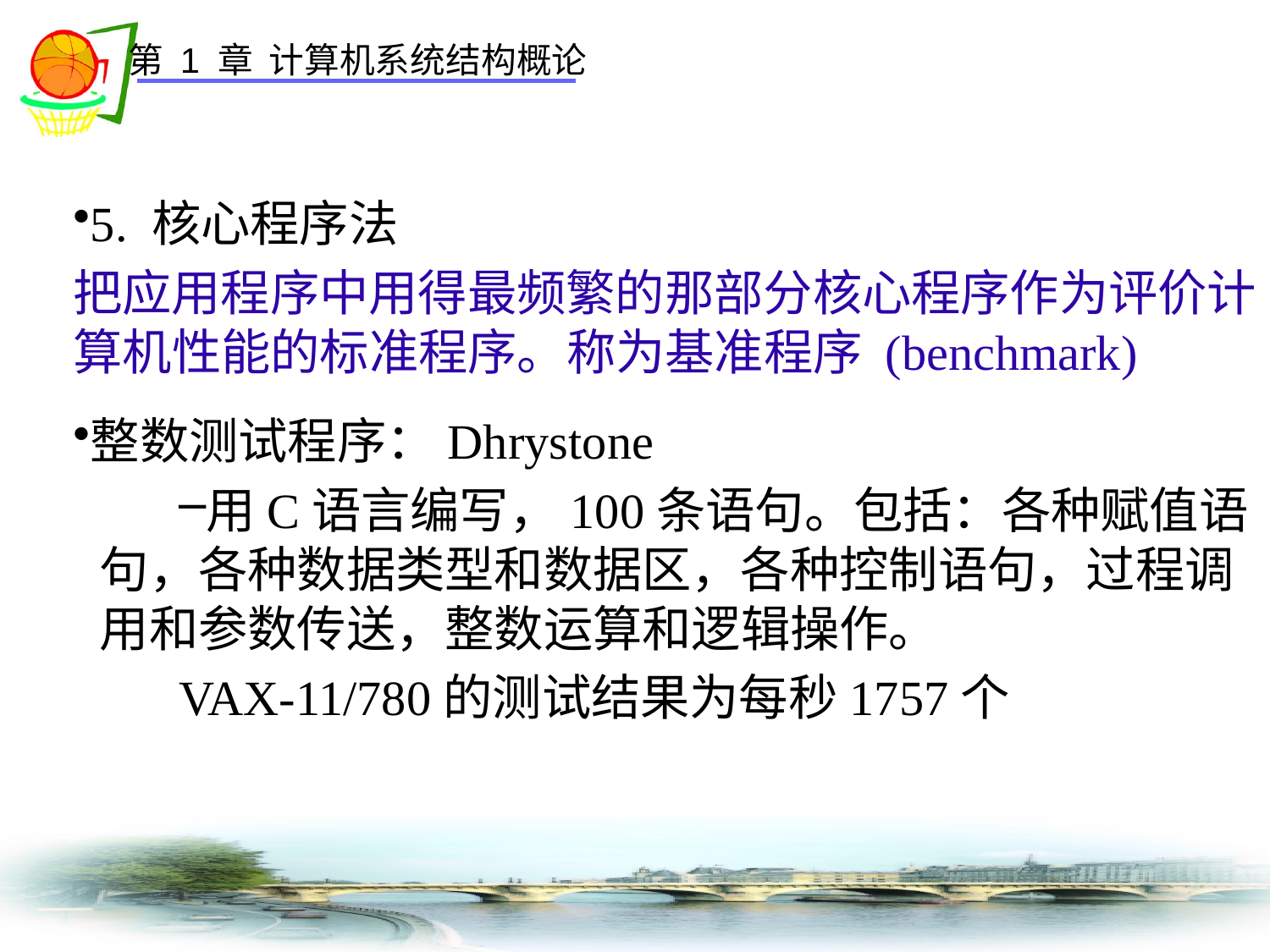

5. 核心程序法
把应用程序中用得最频繁的那部分核心程序作为评价计算机性能的标准程序。称为基准程序 (benchmark)
整数测试程序：Dhrystone
用C语言编写，100条语句。包括：各种赋值语句，各种数据类型和数据区，各种控制语句，过程调用和参数传送，整数运算和逻辑操作。
VAX-11/780的测试结果为每秒1757个